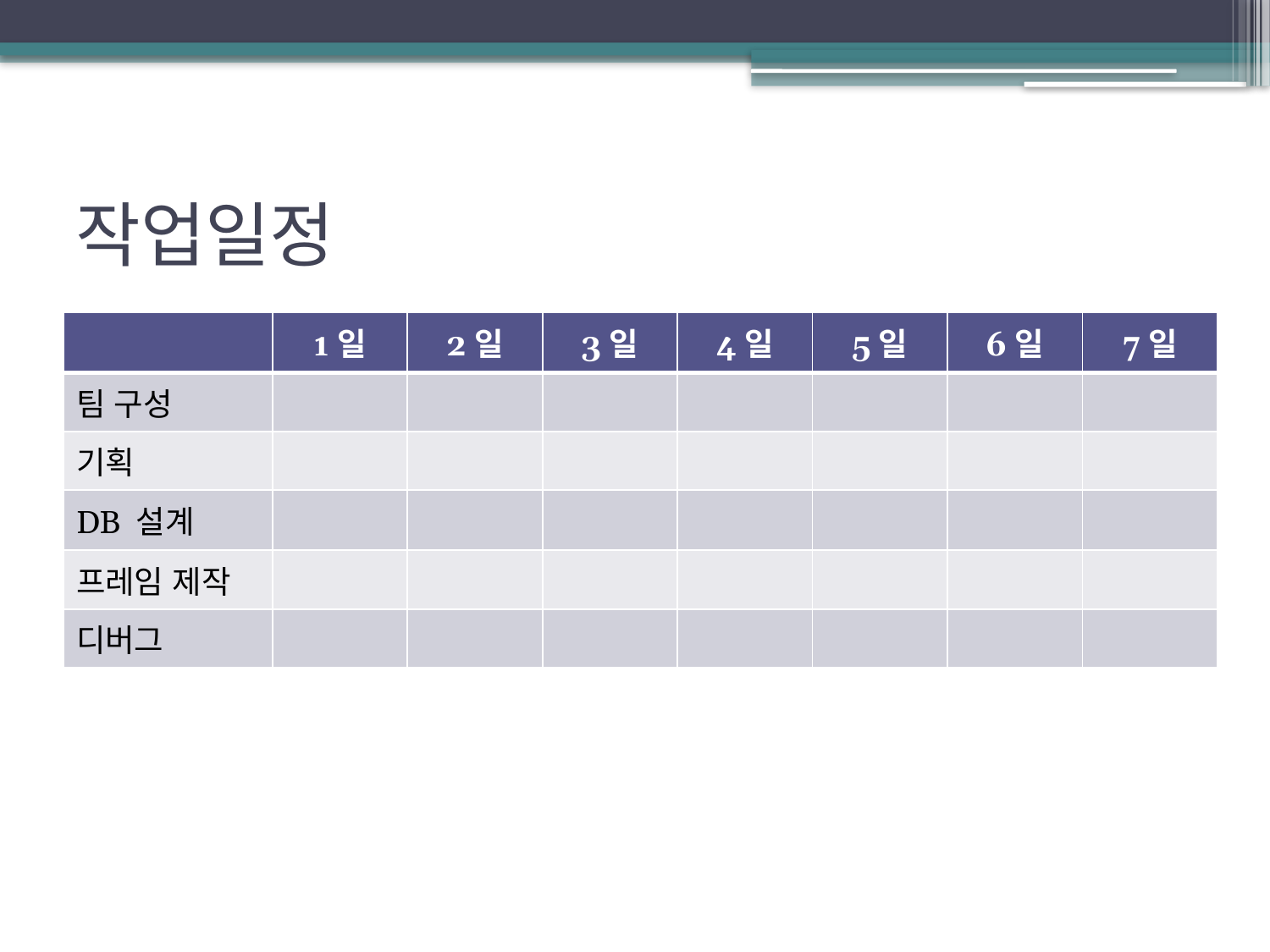

# 작업일정
|  | 1일 | 2일 | 3일 | 4일 | 5일 | 6일 | 7일 |
| --- | --- | --- | --- | --- | --- | --- | --- |
| 팀 구성 |  |  |  |  |  |  |  |
| 기획 |  |  |  |  |  |  |  |
| DB 설계 |  |  |  |  |  |  |  |
| 프레임 제작 |  |  |  |  |  |  |  |
| 디버그 |  |  |  |  |  |  |  |